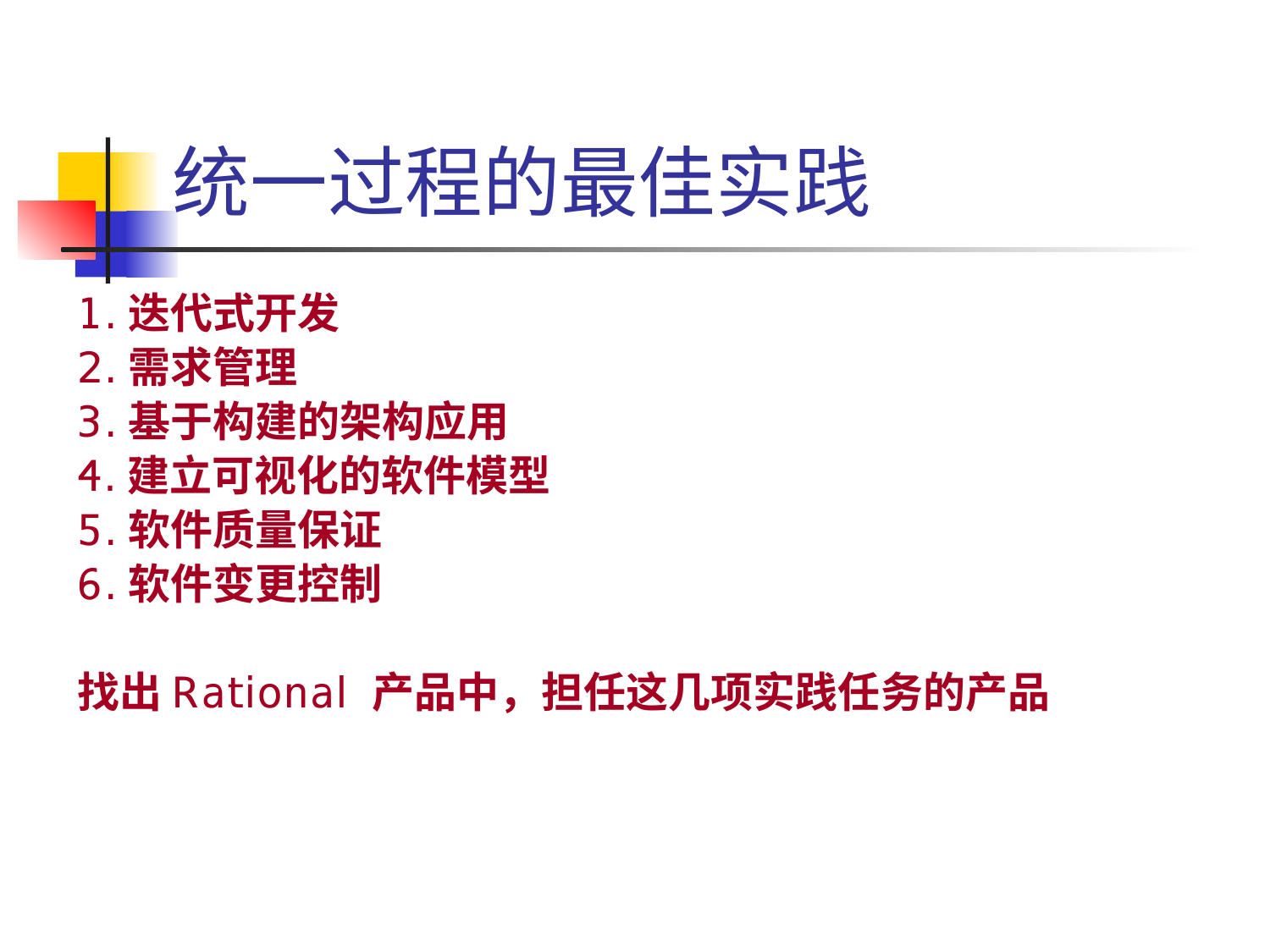

# 统一过程的最佳实践
1.迭代式开发
2.需求管理
3.基于构建的架构应用
4.建立可视化的软件模型
5.软件质量保证
6.软件变更控制

找出Rational 产品中，担任这几项实践任务的产品